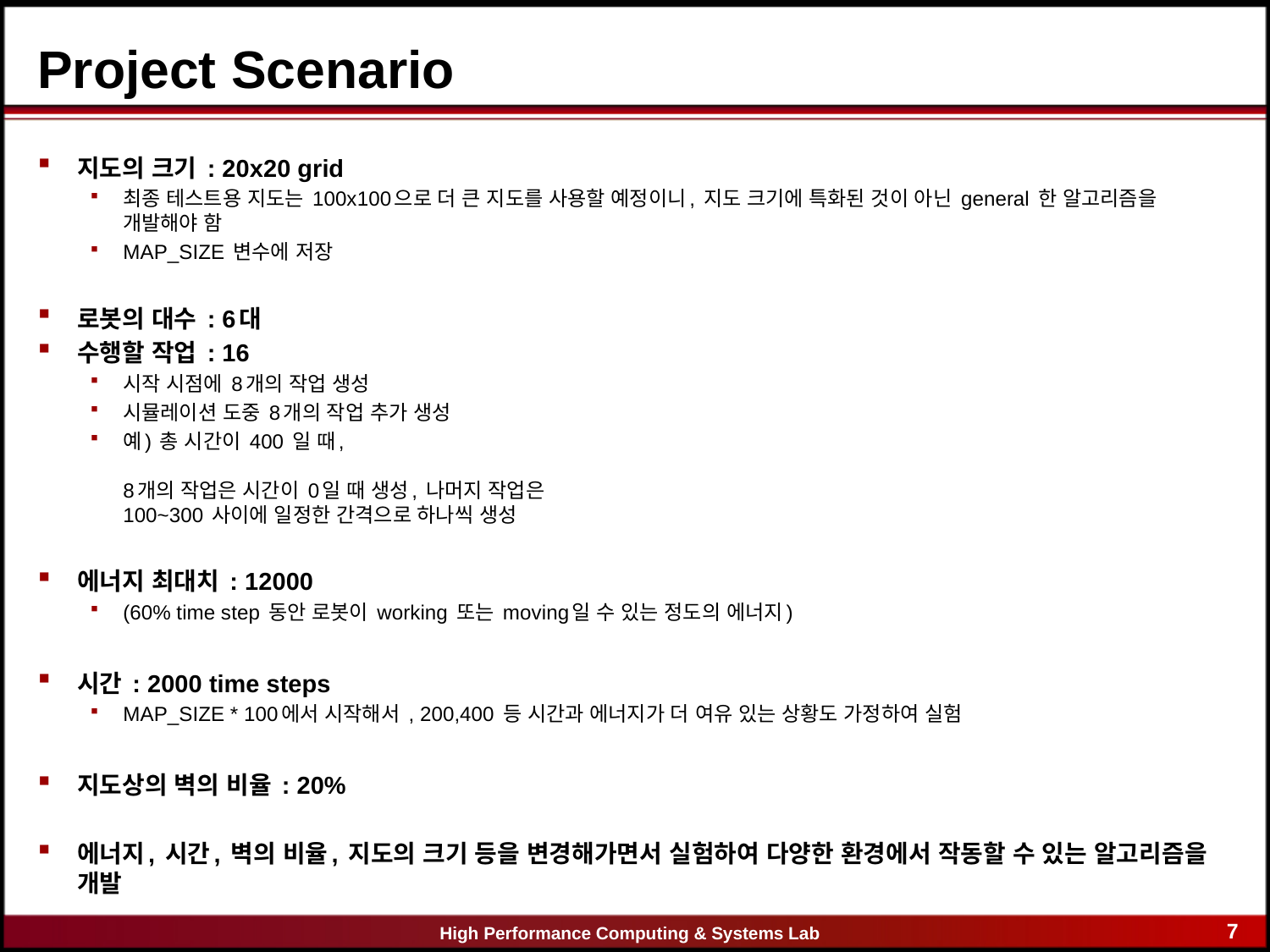

# Project Scenario
지도의 크기 : 20x20 grid
최종 테스트용 지도는 100x100으로 더 큰 지도를 사용할 예정이니, 지도 크기에 특화된 것이 아닌 general 한 알고리즘을 개발해야 함
MAP_SIZE 변수에 저장

로봇의 대수 : 6대
수행할 작업 : 16
시작 시점에 8개의 작업 생성
시뮬레이션 도중 8개의 작업 추가 생성
예) 총 시간이 400 일 때,
8개의 작업은 시간이 0일 때 생성, 나머지 작업은
100~300 사이에 일정한 간격으로 하나씩 생성

에너지 최대치 : 12000
(60% time step 동안 로봇이 working 또는 moving일 수 있는 정도의 에너지)

시간 : 2000 time steps
MAP_SIZE * 100에서 시작해서 , 200,400 등 시간과 에너지가 더 여유 있는 상황도 가정하여 실험

지도상의 벽의 비율 : 20%

에너지, 시간, 벽의 비율, 지도의 크기 등을 변경해가면서 실험하여 다양한 환경에서 작동할 수 있는 알고리즘을 개발

7